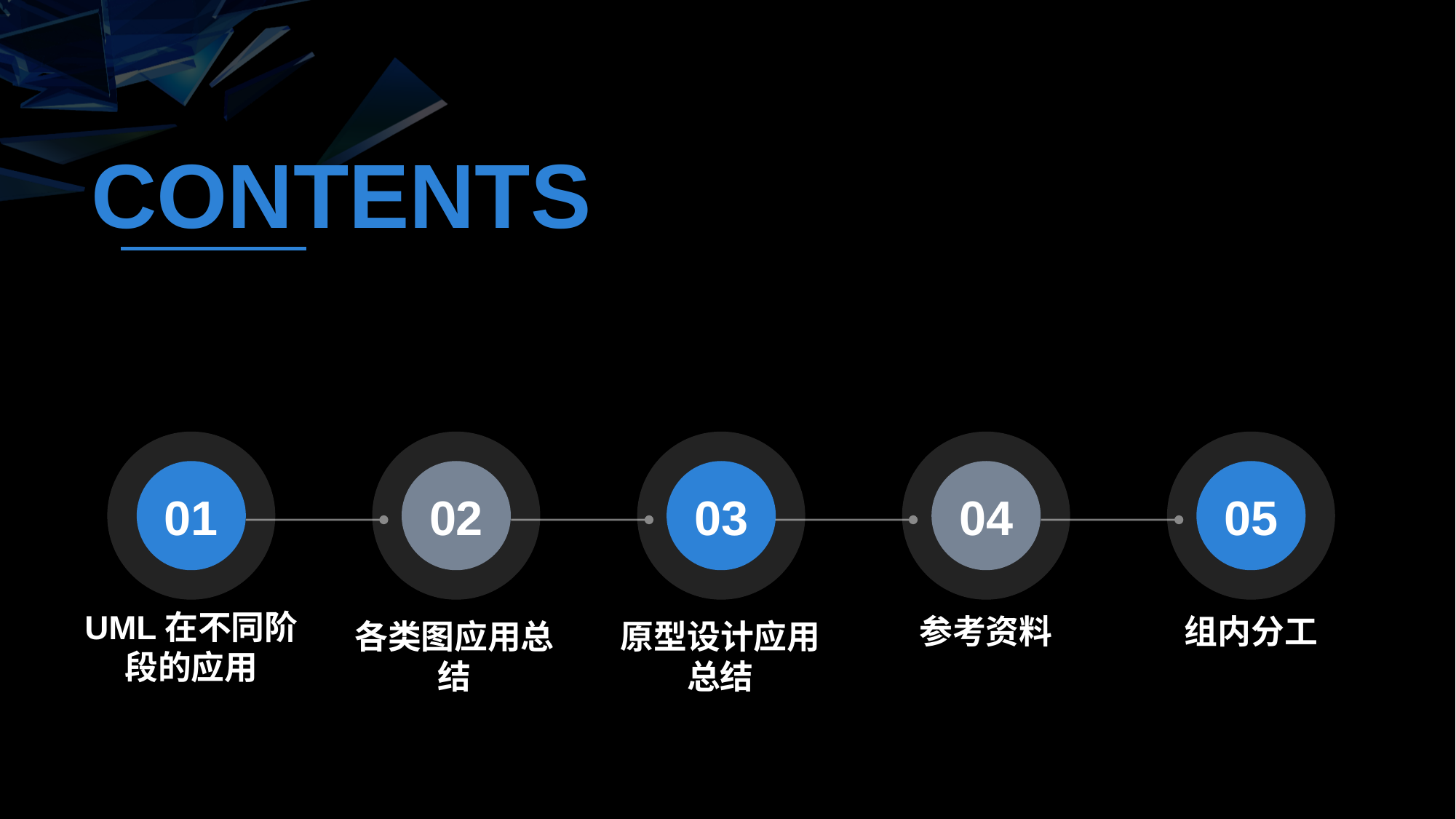

CONTENTS

01
UML在不同阶段的应用

02
各类图应用总结

03
原型设计应用总结

04
参考资料

05
组内分工